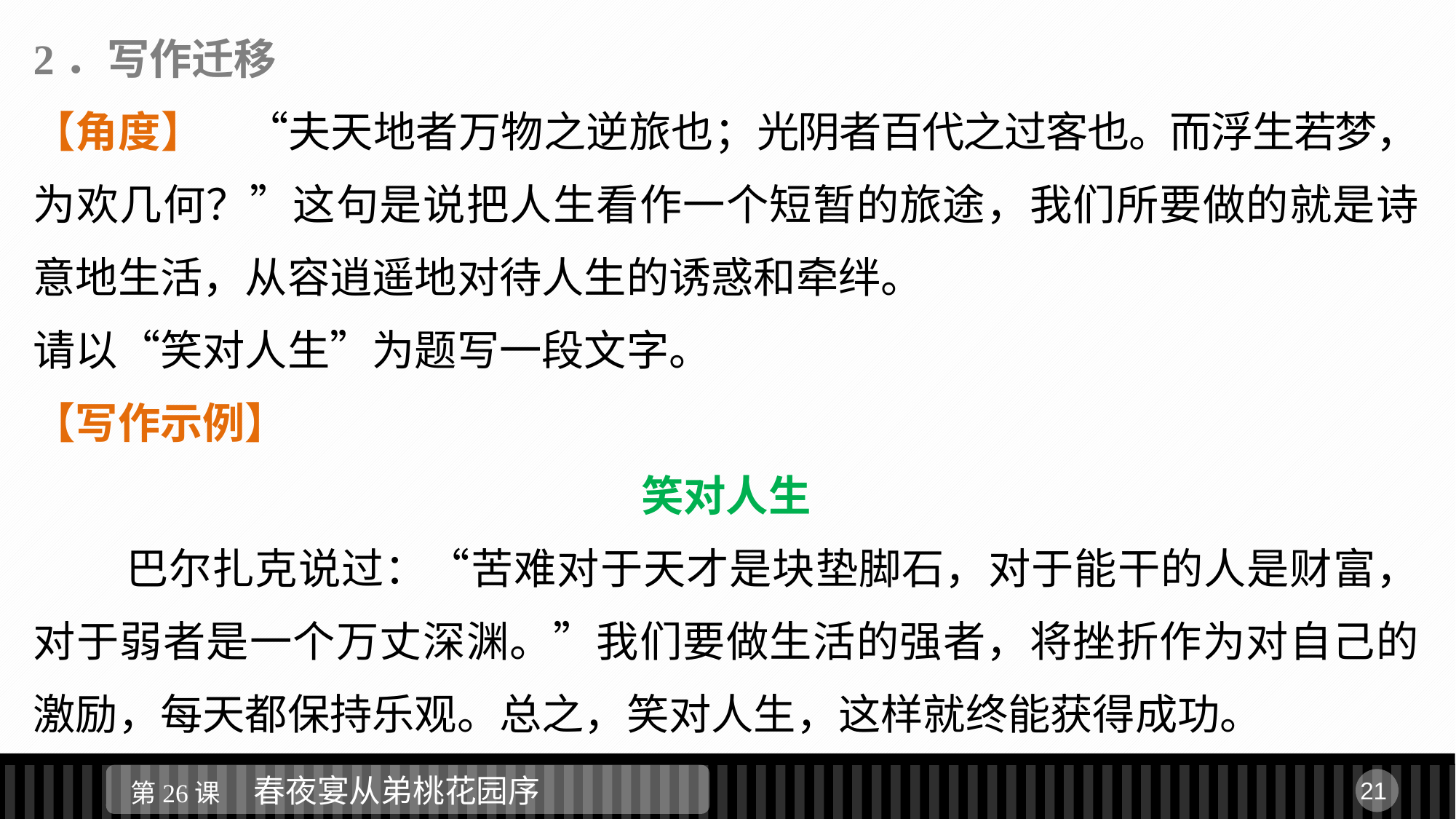

2．写作迁移
【角度】　“夫天地者万物之逆旅也；光阴者百代之过客也。而浮生若梦，为欢几何？”这句是说把人生看作一个短暂的旅途，我们所要做的就是诗意地生活，从容逍遥地对待人生的诱惑和牵绊。
请以“笑对人生”为题写一段文字。
【写作示例】
笑对人生
        巴尔扎克说过：“苦难对于天才是块垫脚石，对于能干的人是财富，对于弱者是一个万丈深渊。”我们要做生活的强者，将挫折作为对自己的激励，每天都保持乐观。总之，笑对人生，这样就终能获得成功。